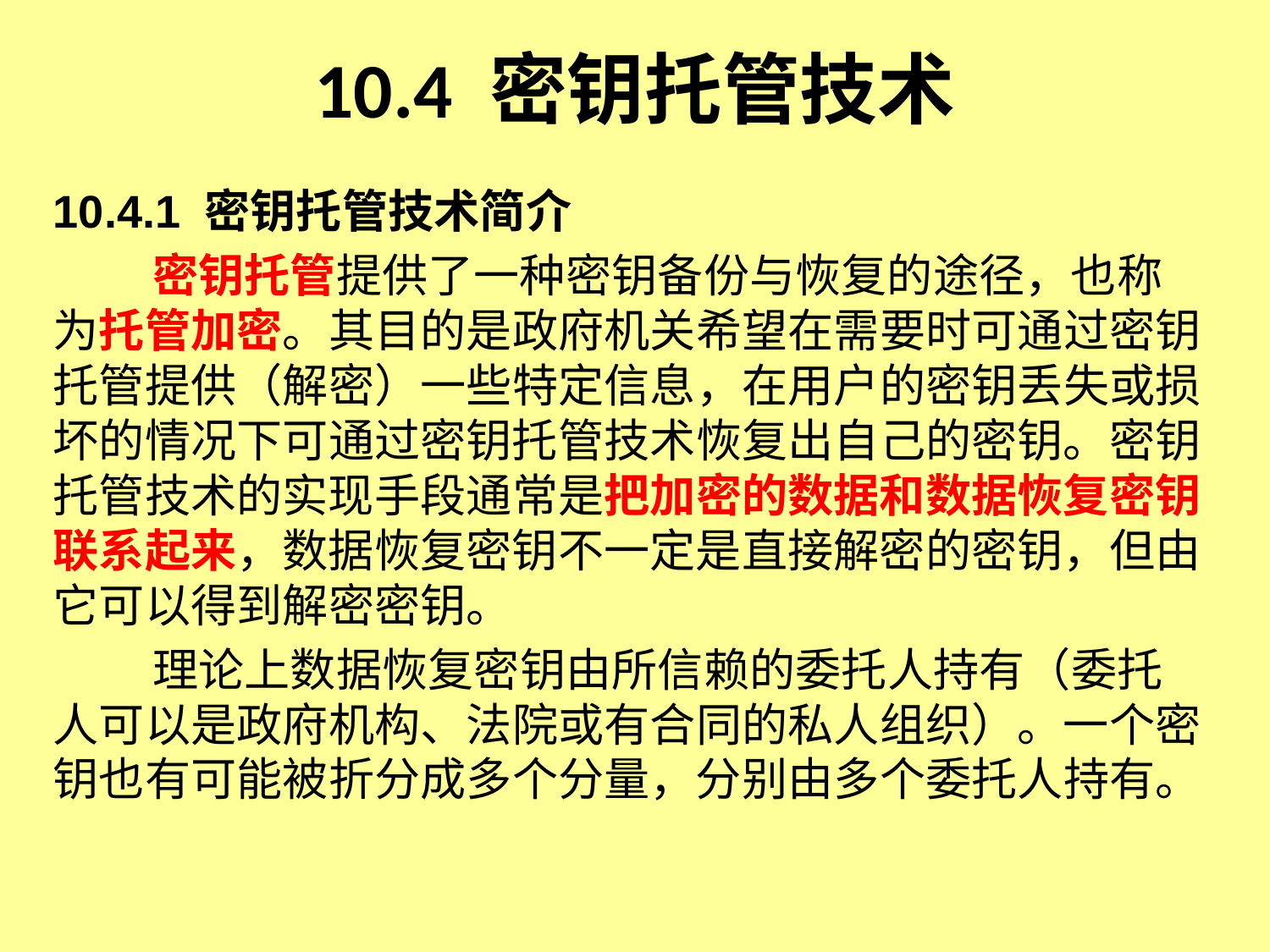

# 10.4 密钥托管技术
10.4.1 密钥托管技术简介
密钥托管提供了一种密钥备份与恢复的途径，也称为托管加密。其目的是政府机关希望在需要时可通过密钥托管提供（解密）一些特定信息，在用户的密钥丢失或损坏的情况下可通过密钥托管技术恢复出自己的密钥。密钥托管技术的实现手段通常是把加密的数据和数据恢复密钥联系起来，数据恢复密钥不一定是直接解密的密钥，但由它可以得到解密密钥。
理论上数据恢复密钥由所信赖的委托人持有（委托人可以是政府机构、法院或有合同的私人组织）。一个密钥也有可能被折分成多个分量，分别由多个委托人持有。